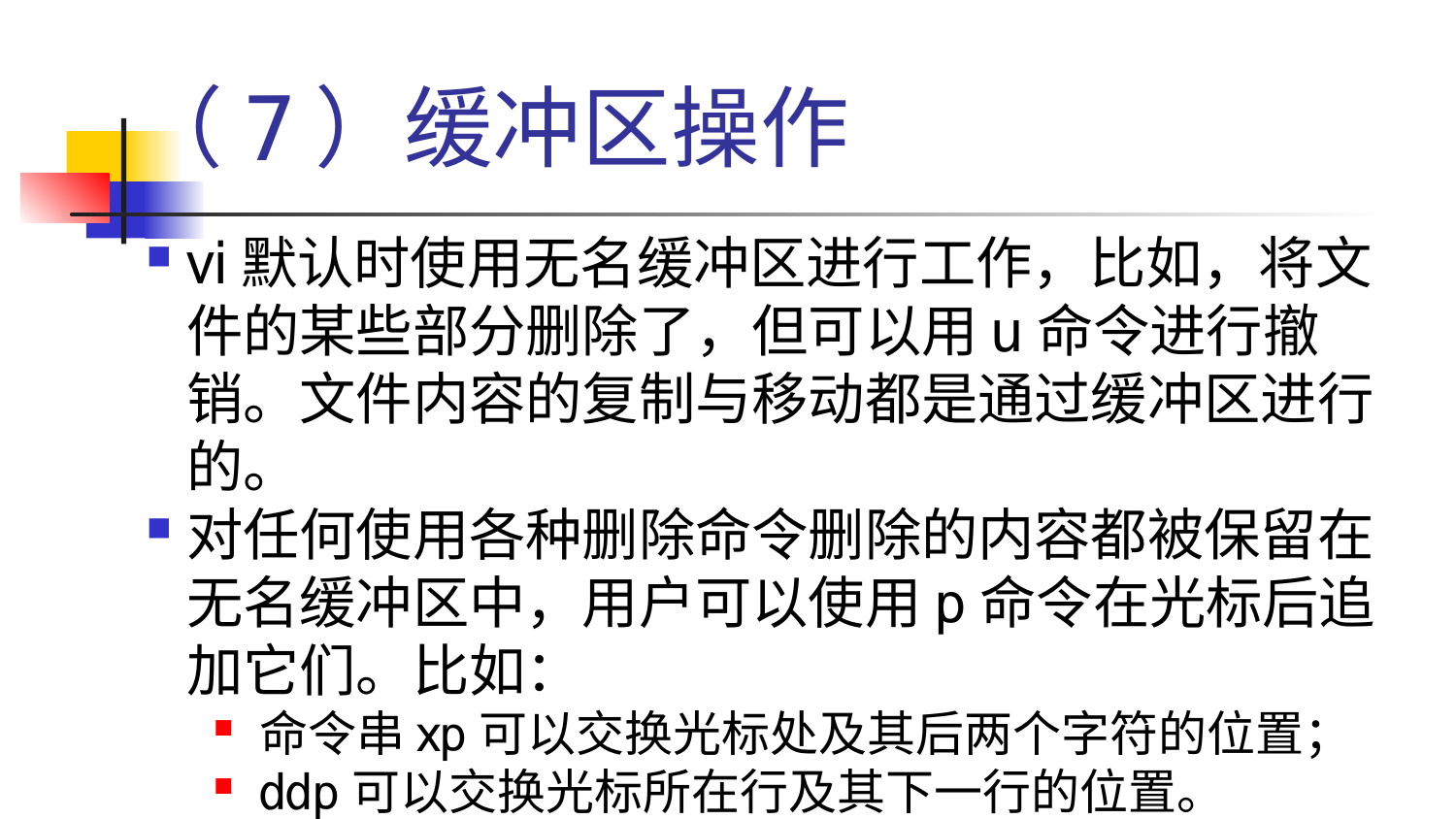

# （7）缓冲区操作
vi默认时使用无名缓冲区进行工作，比如，将文件的某些部分删除了，但可以用u命令进行撤销。文件内容的复制与移动都是通过缓冲区进行的。
对任何使用各种删除命令删除的内容都被保留在无名缓冲区中，用户可以使用p命令在光标后追加它们。比如：
命令串xp可以交换光标处及其后两个字符的位置；
ddp可以交换光标所在行及其下一行的位置。